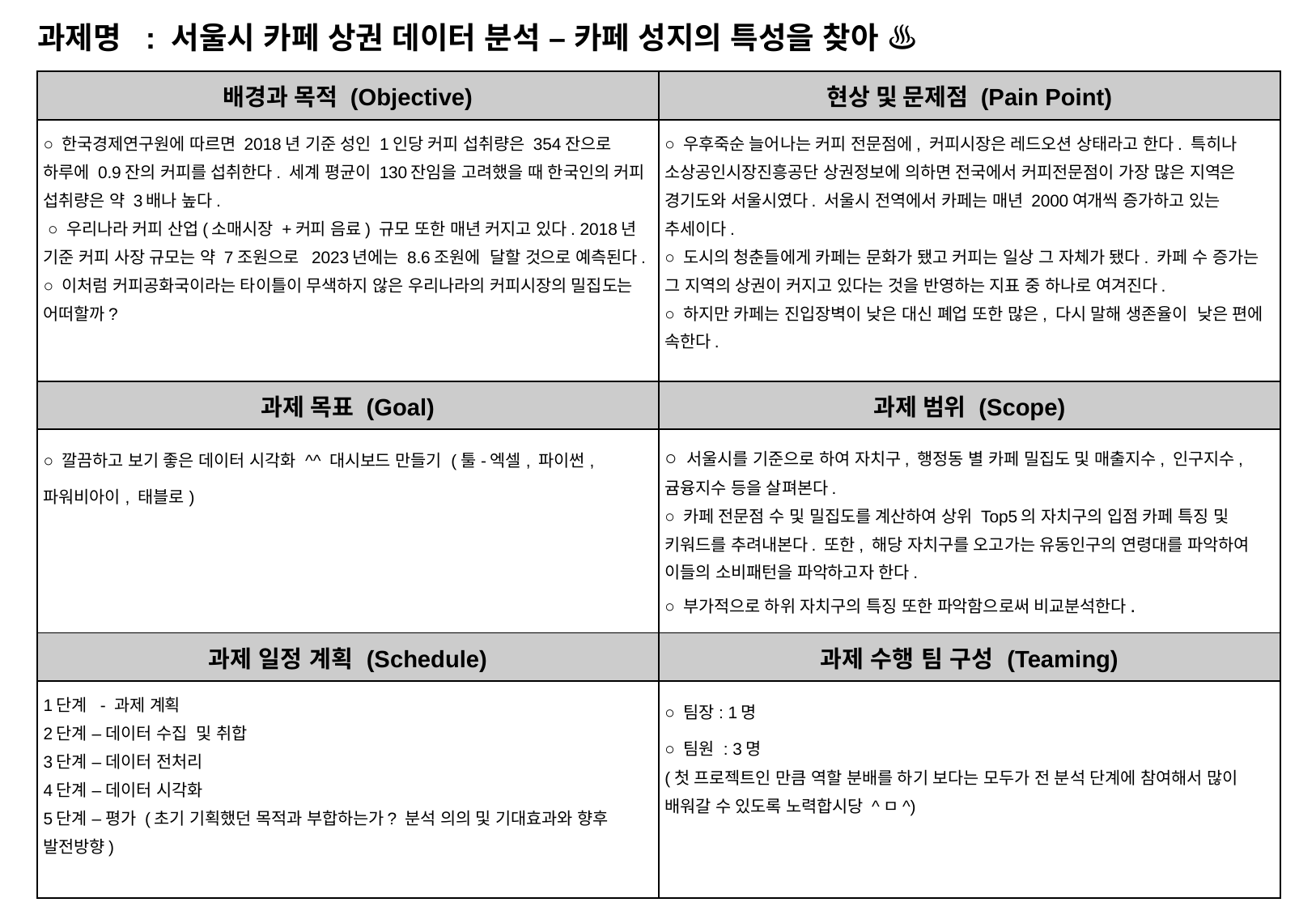

과제명  : 서울시 카페 상권 데이터 분석 – 카페 성지의 특성을 찾아 ♨
| 배경과 목적 (Objective) | 현상 및 문제점 (Pain Point) |
| --- | --- |
| ○ 한국경제연구원에 따르면 2018년 기준 성인 1인당 커피 섭취량은 354잔으로 하루에 0.9잔의 커피를 섭취한다. 세계 평균이 130잔임을 고려했을 때 한국인의 커피 섭취량은 약 3배나 높다. ○ 우리나라 커피 산업(소매시장 +커피 음료) 규모 또한 매년 커지고 있다. 2018년 기준 커피 사장 규모는 약 7조원으로 2023년에는 8.6조원에 달할 것으로 예측된다. ○ 이처럼 커피공화국이라는 타이틀이 무색하지 않은 우리나라의 커피시장의 밀집도는 어떠할까? | ○ 우후죽순 늘어나는 커피 전문점에, 커피시장은 레드오션 상태라고 한다. 특히나 소상공인시장진흥공단 상권정보에 의하면 전국에서 커피전문점이 가장 많은 지역은 경기도와 서울시였다. 서울시 전역에서 카페는 매년 2000여개씩 증가하고 있는 추세이다. ○ 도시의 청춘들에게 카페는 문화가 됐고 커피는 일상 그 자체가 됐다. 카페 수 증가는 그 지역의 상권이 커지고 있다는 것을 반영하는 지표 중 하나로 여겨진다. ○ 하지만 카페는 진입장벽이 낮은 대신 폐업 또한 많은, 다시 말해 생존율이 낮은 편에 속한다. |
| 과제 목표 (Goal) | 과제 범위 (Scope) |
| ○ 깔끔하고 보기 좋은 데이터 시각화 ^^ 대시보드 만들기 (툴-엑셀, 파이썬, 파워비아이, 태블로) | ○ 서울시를 기준으로 하여 자치구, 행정동 별 카페 밀집도 및 매출지수, 인구지수, 귬융지수 등을 살펴본다. ○ 카페 전문점 수 및 밀집도를 계산하여 상위 Top5의 자치구의 입점 카페 특징 및 키워드를 추려내본다. 또한, 해당 자치구를 오고가는 유동인구의 연령대를 파악하여 이들의 소비패턴을 파악하고자 한다. ○ 부가적으로 하위 자치구의 특징 또한 파악함으로써 비교분석한다. |
| 과제 일정 계획 (Schedule) | 과제 수행 팀 구성 (Teaming) |
| 1단계 - 과제 계획 2단계 – 데이터 수집 및 취합 3단계 – 데이터 전처리 4단계 – 데이터 시각화 5단계 – 평가 (초기 기획했던 목적과 부합하는가? 분석 의의 및 기대효과와 향후 발전방향) | ○ 팀장: 1명 ○ 팀원 : 3명 (첫 프로젝트인 만큼 역할 분배를 하기 보다는 모두가 전 분석 단계에 참여해서 많이 배워갈 수 있도록 노력합시당 ^ㅁ^) |